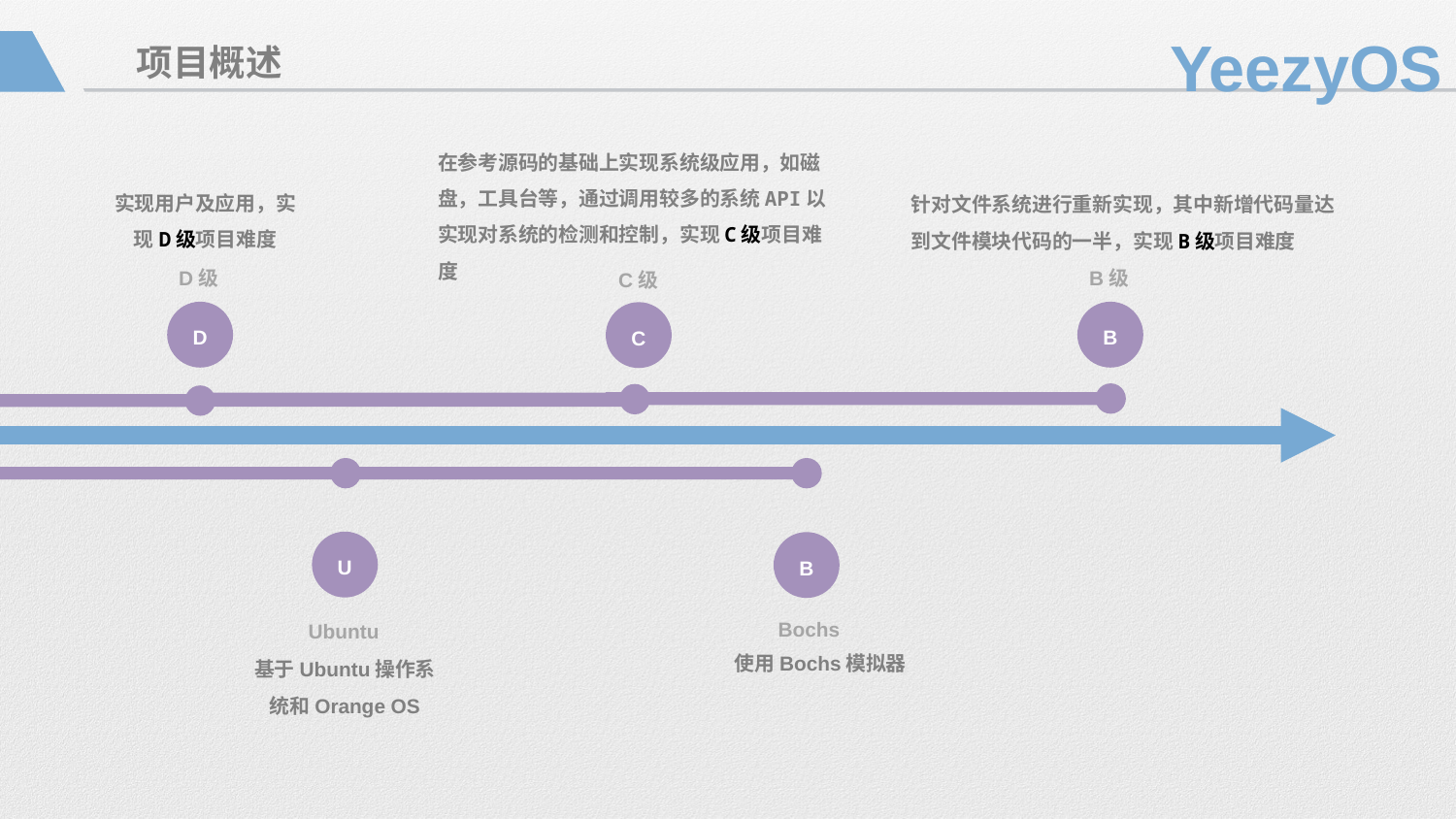

YeezyOS
项目概述
在参考源码的基础上实现系统级应用，如磁盘，工具台等，通过调用较多的系统API以实现对系统的检测和控制，实现C级项目难度
实现用户及应用，实现D级项目难度
针对⽂件系统进⾏重新实现，其中新增代码量达到⽂件模块代码的一半，实现B级项⽬难度
B级
D级
C级
D
B
C

U
B
Bochs
Ubuntu
使用Bochs模拟器
基于Ubuntu操作系统和Orange OS